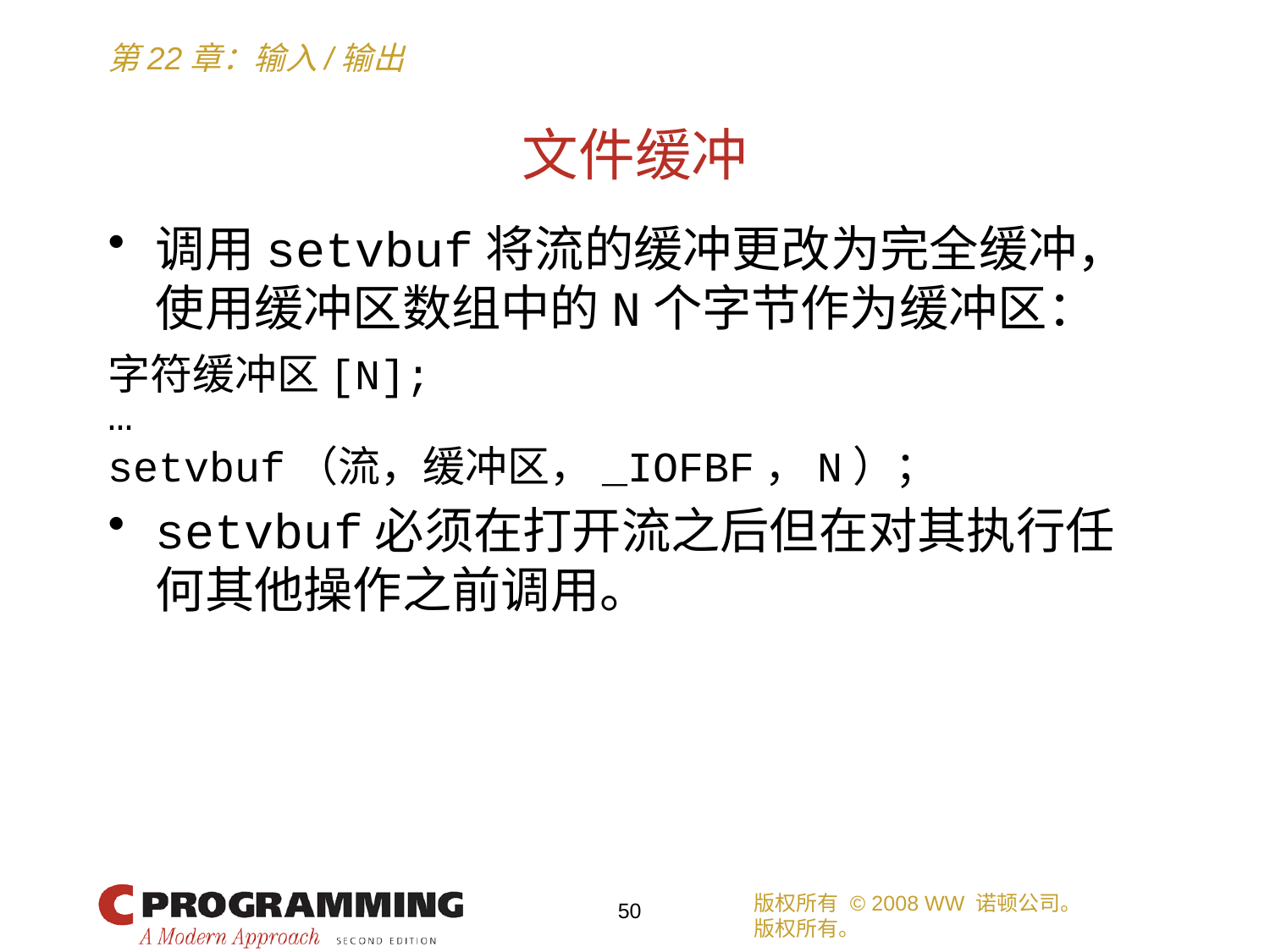

# 文件缓冲
调用setvbuf将流的缓冲更改为完全缓冲，使用缓冲区数组中的N个字节作为缓冲区：
字符缓冲区[N];
…
setvbuf（流，缓冲区，_IOFBF，N）；
setvbuf必须在打开流之后但在对其执行任何其他操作之前调用。
版权所有 © 2008 WW 诺顿公司。
版权所有。
50